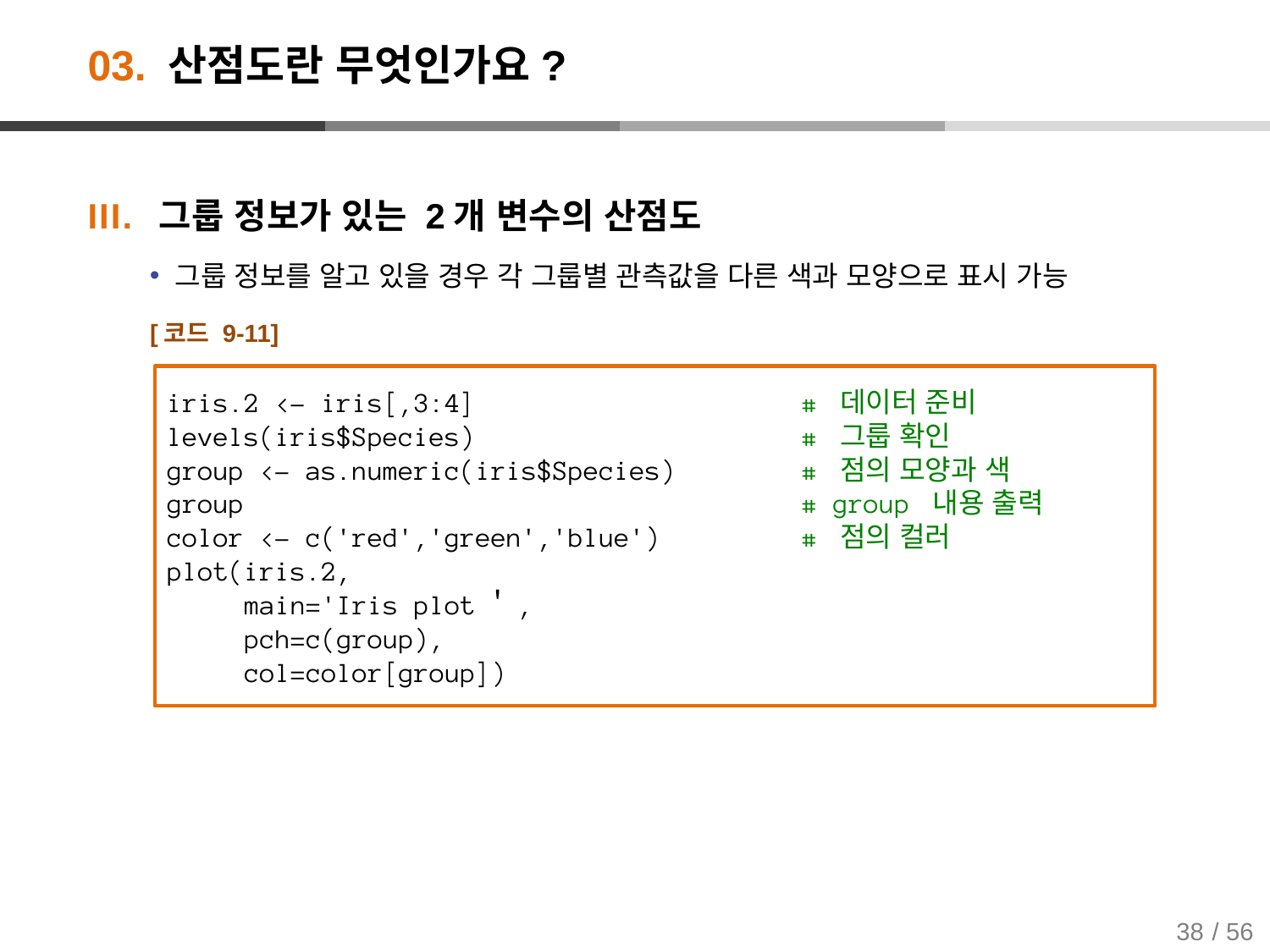

# 03. 산점도란 무엇인가요?
그룹 정보가 있는 2개 변수의 산점도
그룹 정보를 알고 있을 경우 각 그룹별 관측값을 다른 색과 모양으로 표시 가능
[코드 9-11]

iris.2 <- iris[,3:4] 			# 데이터 준비
levels(iris$Species) 			# 그룹 확인
group <- as.numeric(iris$Species) 	# 점의 모양과 색
group 				    	# group 내용 출력
color <- c('red','green','blue') 	# 점의 컬러
plot(iris.2,
     main='Iris plot＇,
     pch=c(group),
     col=color[group])